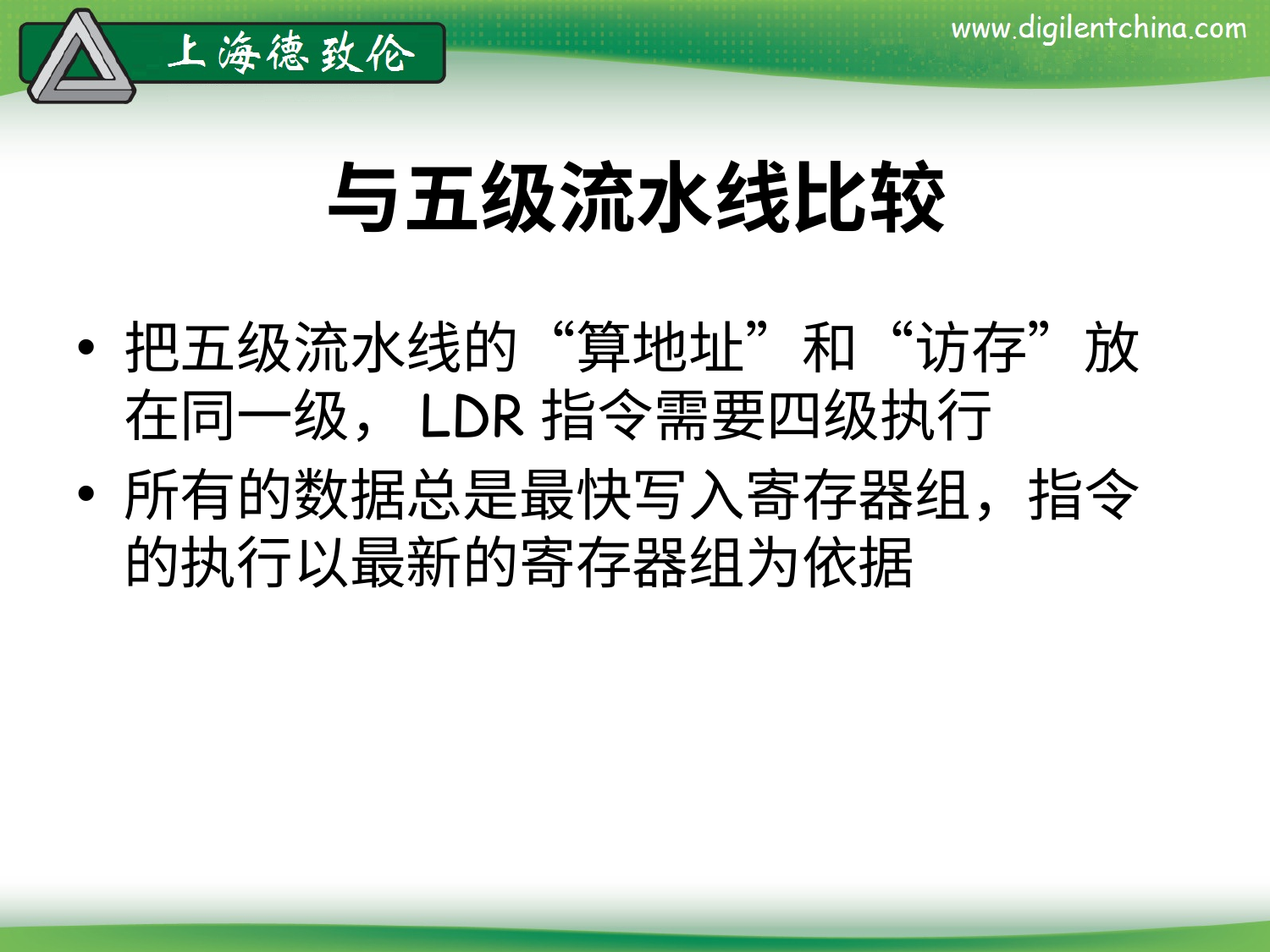

# 与五级流水线比较
把五级流水线的“算地址”和“访存”放在同一级，LDR指令需要四级执行
所有的数据总是最快写入寄存器组，指令的执行以最新的寄存器组为依据